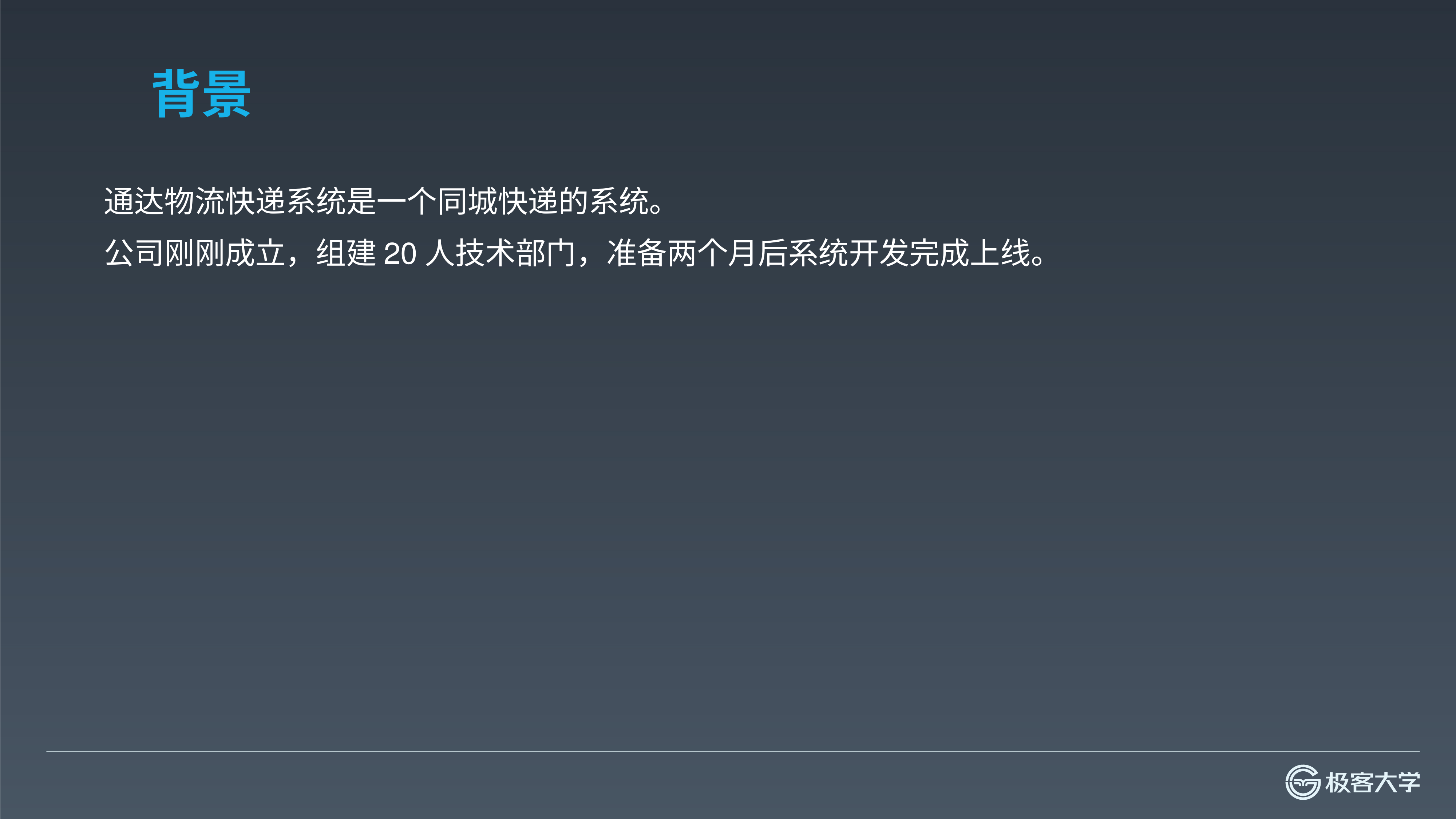

# 背景
通达物流快递系统是一个同城快递的系统。
公司刚刚成立，组建20人技术部门，准备两个月后系统开发完成上线。